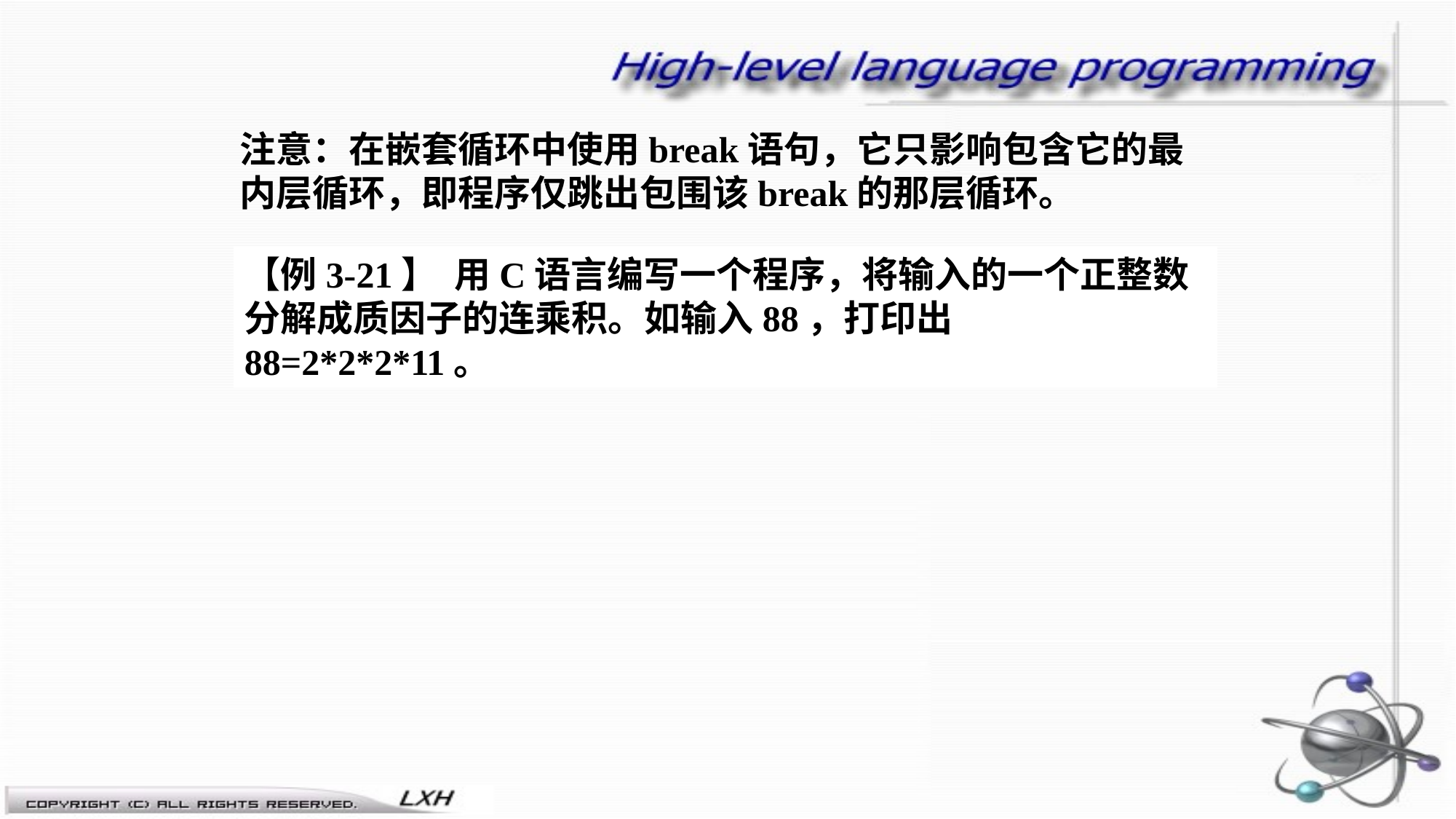

注意：在嵌套循环中使用break语句，它只影响包含它的最内层循环，即程序仅跳出包围该break的那层循环。
【例3-21】  用C语言编写一个程序，将输入的一个正整数分解成质因子的连乘积。如输入88，打印出88=2*2*2*11。